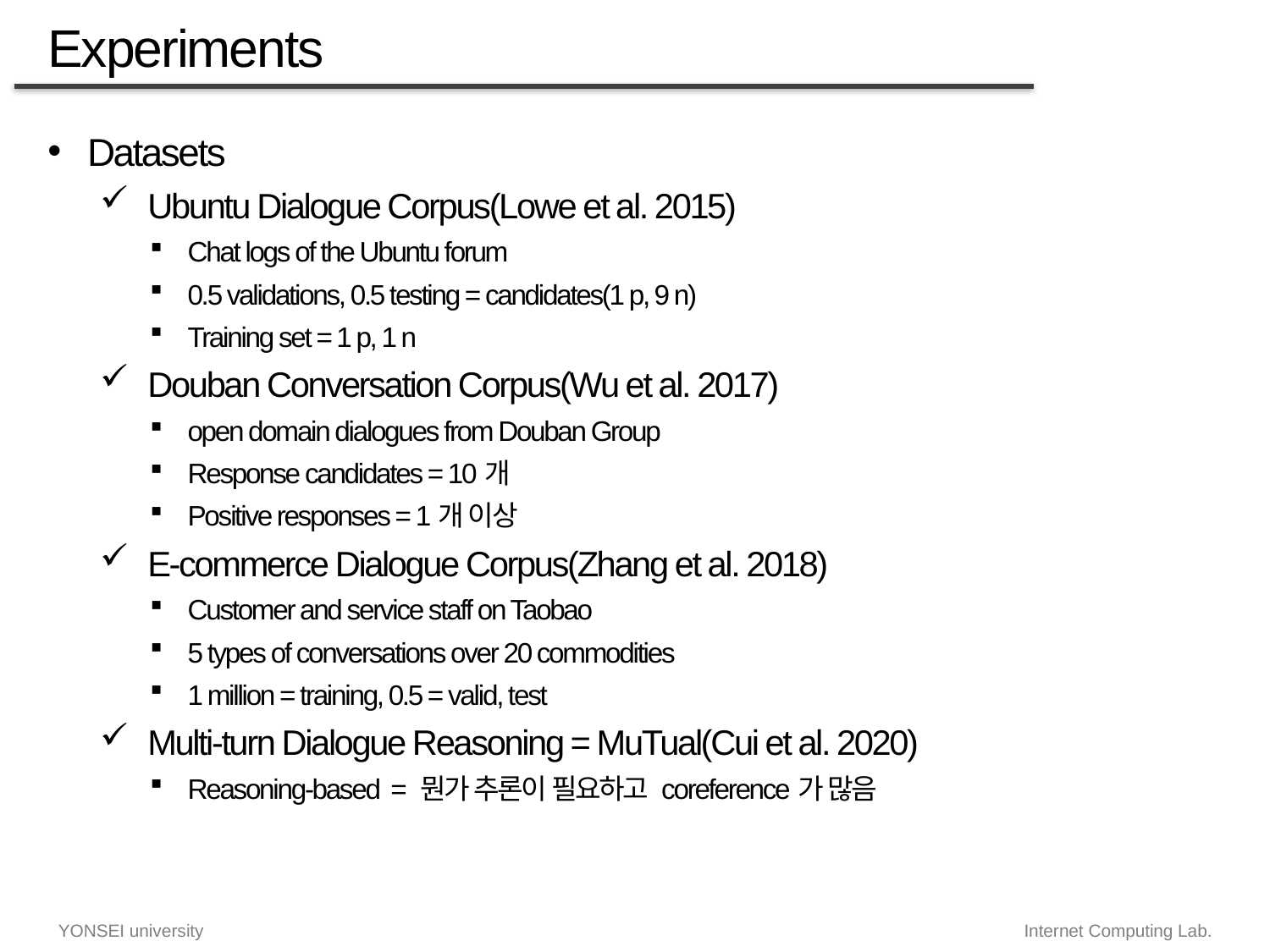

# Experiments
Datasets
Ubuntu Dialogue Corpus(Lowe et al. 2015)
Chat logs of the Ubuntu forum
0.5 validations, 0.5 testing = candidates(1 p, 9 n)
Training set = 1 p, 1 n
Douban Conversation Corpus(Wu et al. 2017)
open domain dialogues from Douban Group
Response candidates = 10개
Positive responses = 1개 이상
E-commerce Dialogue Corpus(Zhang et al. 2018)
Customer and service staff on Taobao
5 types of conversations over 20 commodities
1 million = training, 0.5 = valid, test
Multi-turn Dialogue Reasoning = MuTual(Cui et al. 2020)
Reasoning-based  = 뭔가 추론이 필요하고 coreference가 많음